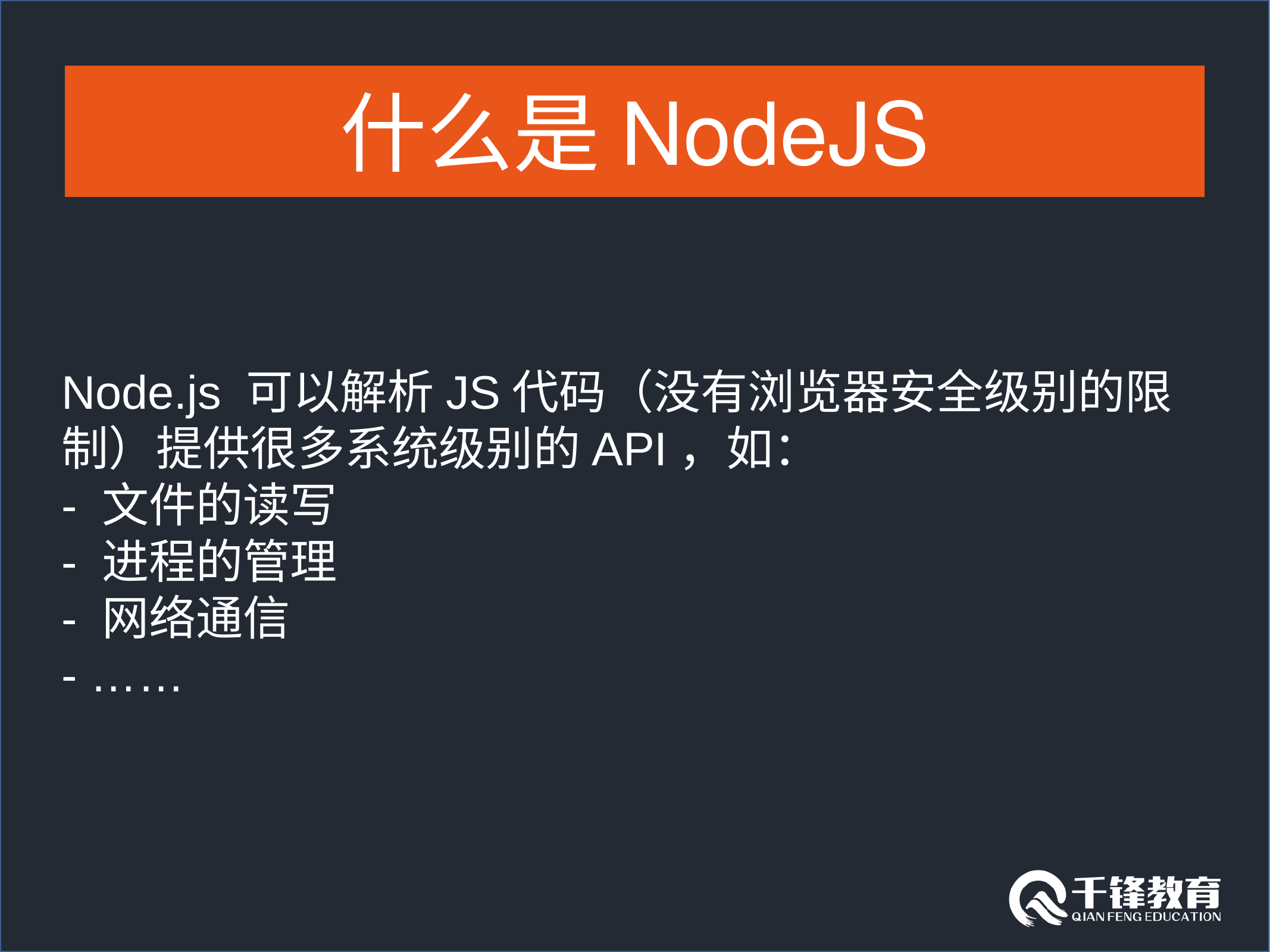

#
什么是NodeJS
Node.js 可以解析JS代码（没有浏览器安全级别的限制）提供很多系统级别的API，如：
- 文件的读写
- 进程的管理
- 网络通信
- ……